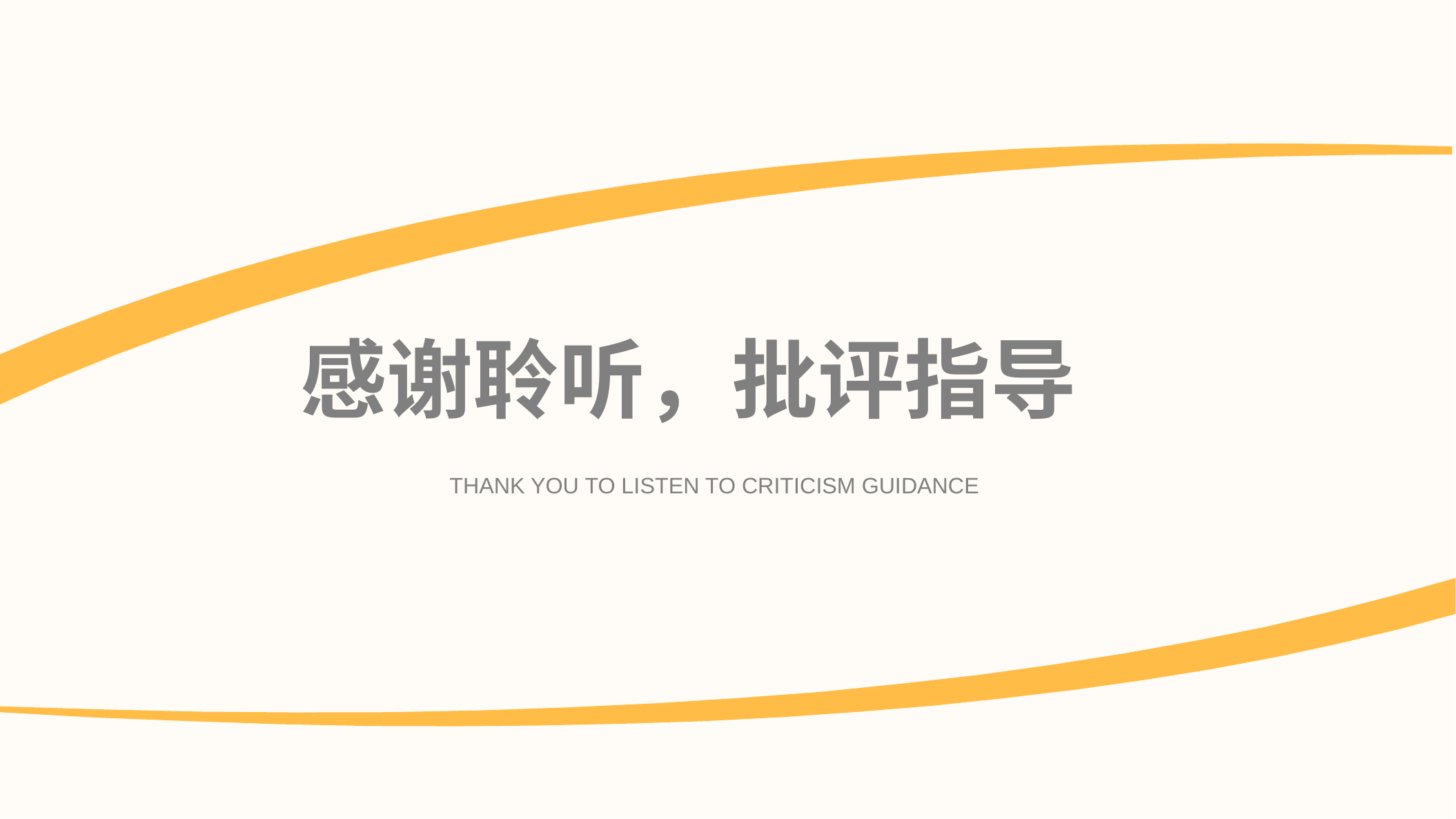

感谢聆听，批评指导
Thank you to listen to criticism guidance